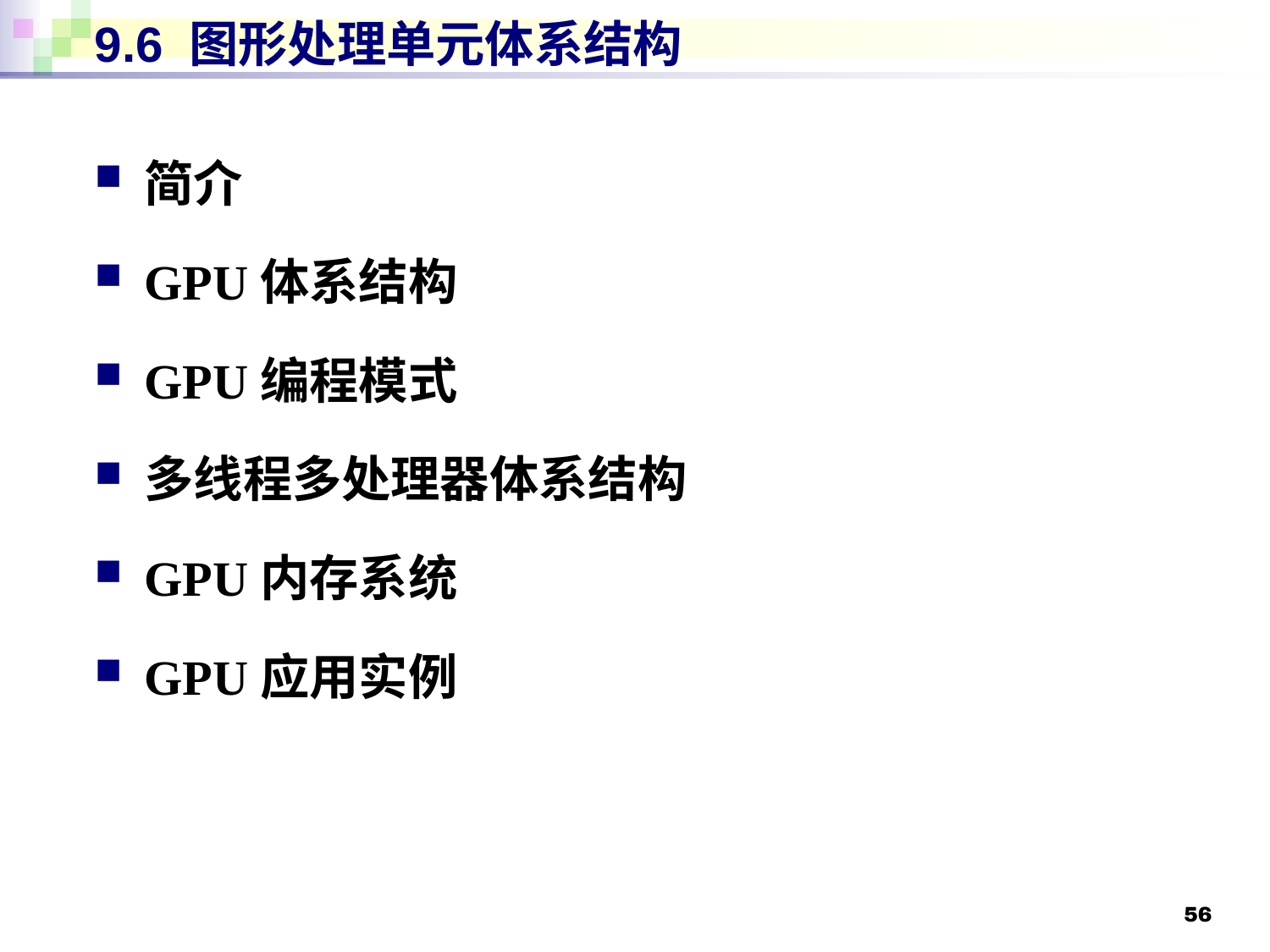

# 9.6 图形处理单元体系结构
简介
GPU体系结构
GPU编程模式
多线程多处理器体系结构
GPU内存系统
GPU应用实例
56